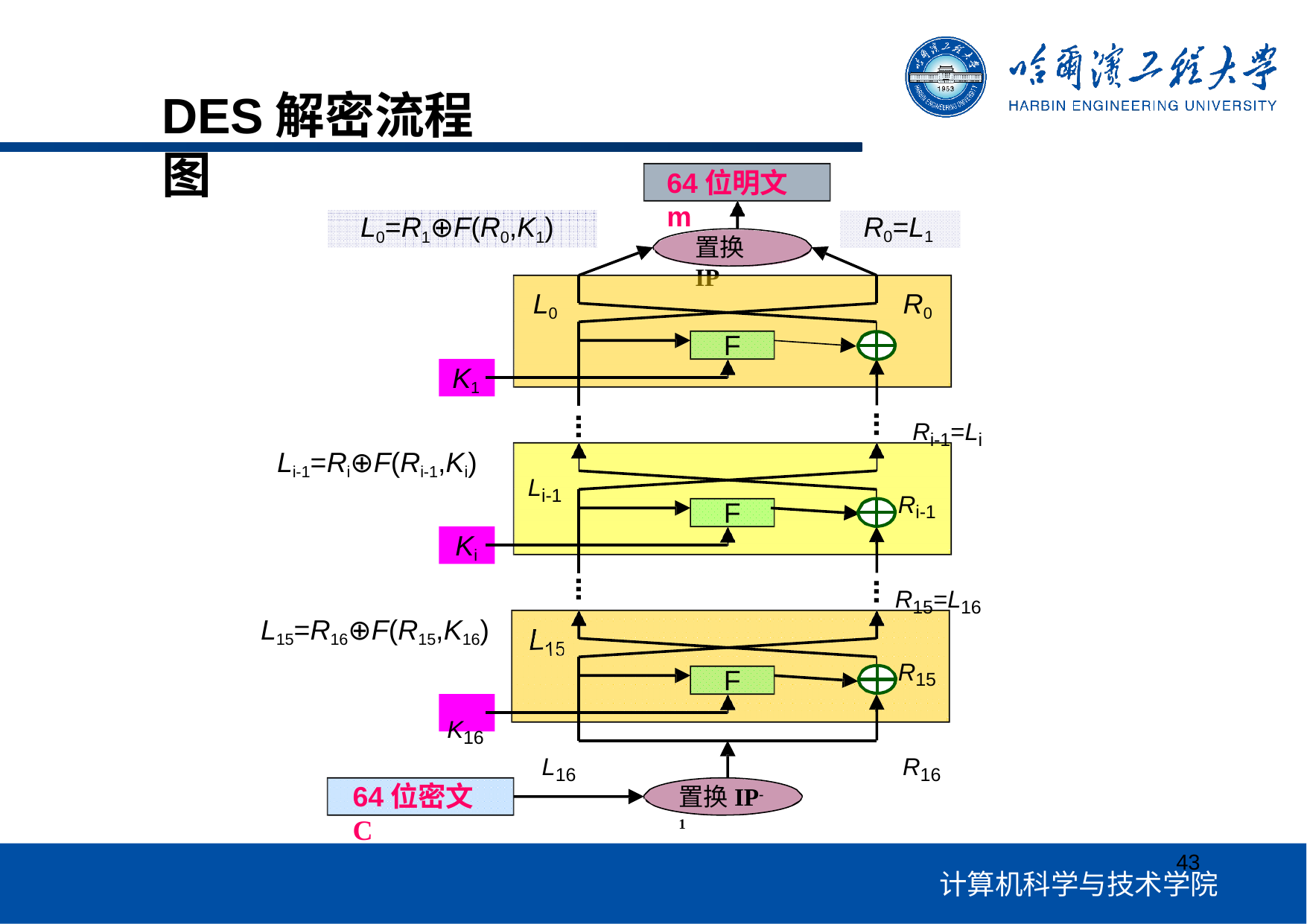

# DES解密流程图

64位明文m

R0=L1
L0=R1⊕F(R0,K1)

置换IP

L0
R0

F

K1

Ri-1=Li
Ri-1
...
...

Li-1=Ri⊕F(Ri-1,Ki)

Li-1

F

Ki

R15=L16
R15
...
...

L15=R16⊕F(R15,K16)

F

K16

L16
R16

64位密文C

置换IP-1

43